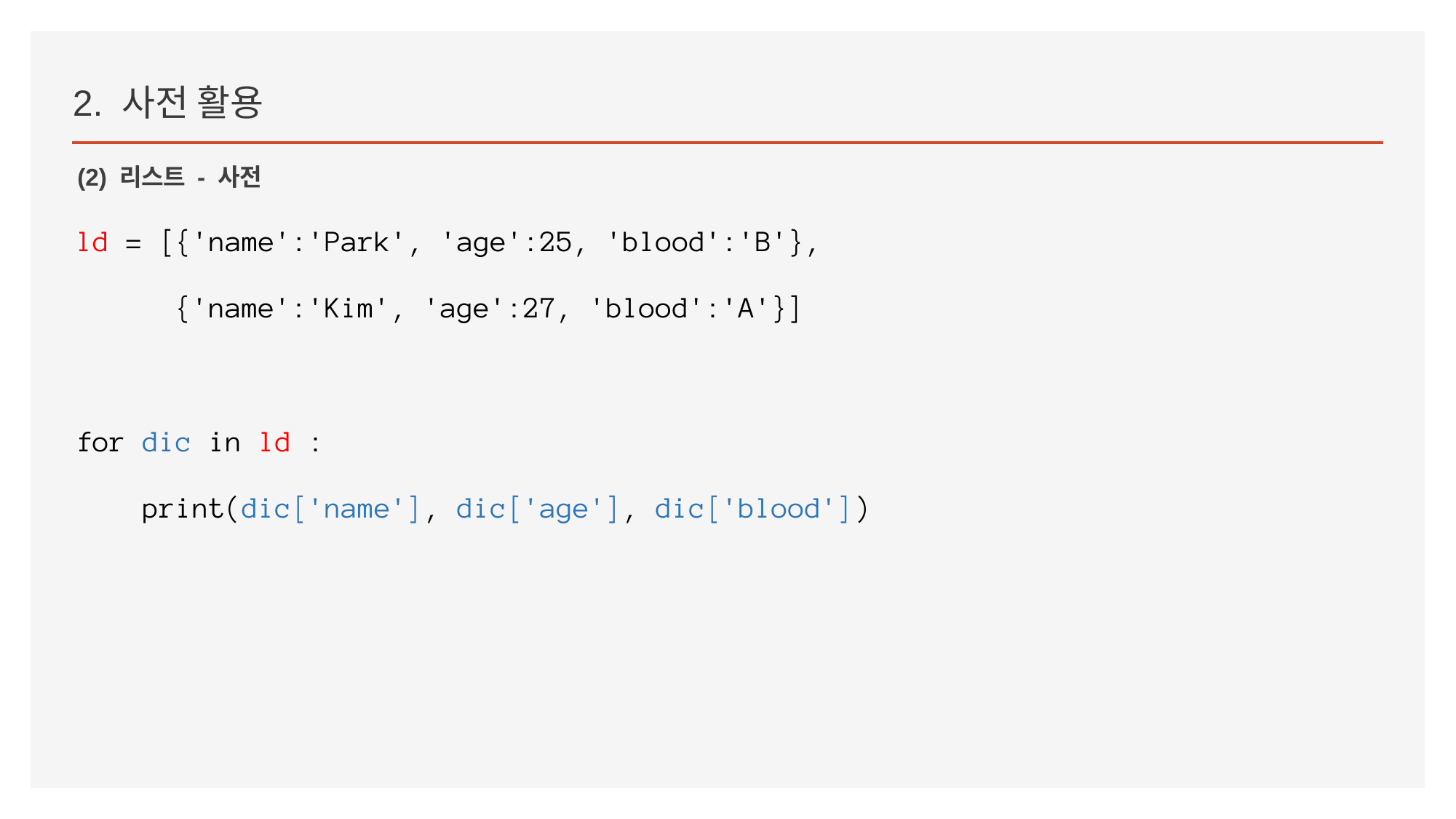

2. 사전 활용
(2) 리스트 - 사전
ld = [{'name':'Park', 'age':25, 'blood':'B'},
      {'name':'Kim', 'age':27, 'blood':'A'}]

for dic in ld :
    print(dic['name'], dic['age'], dic['blood'])